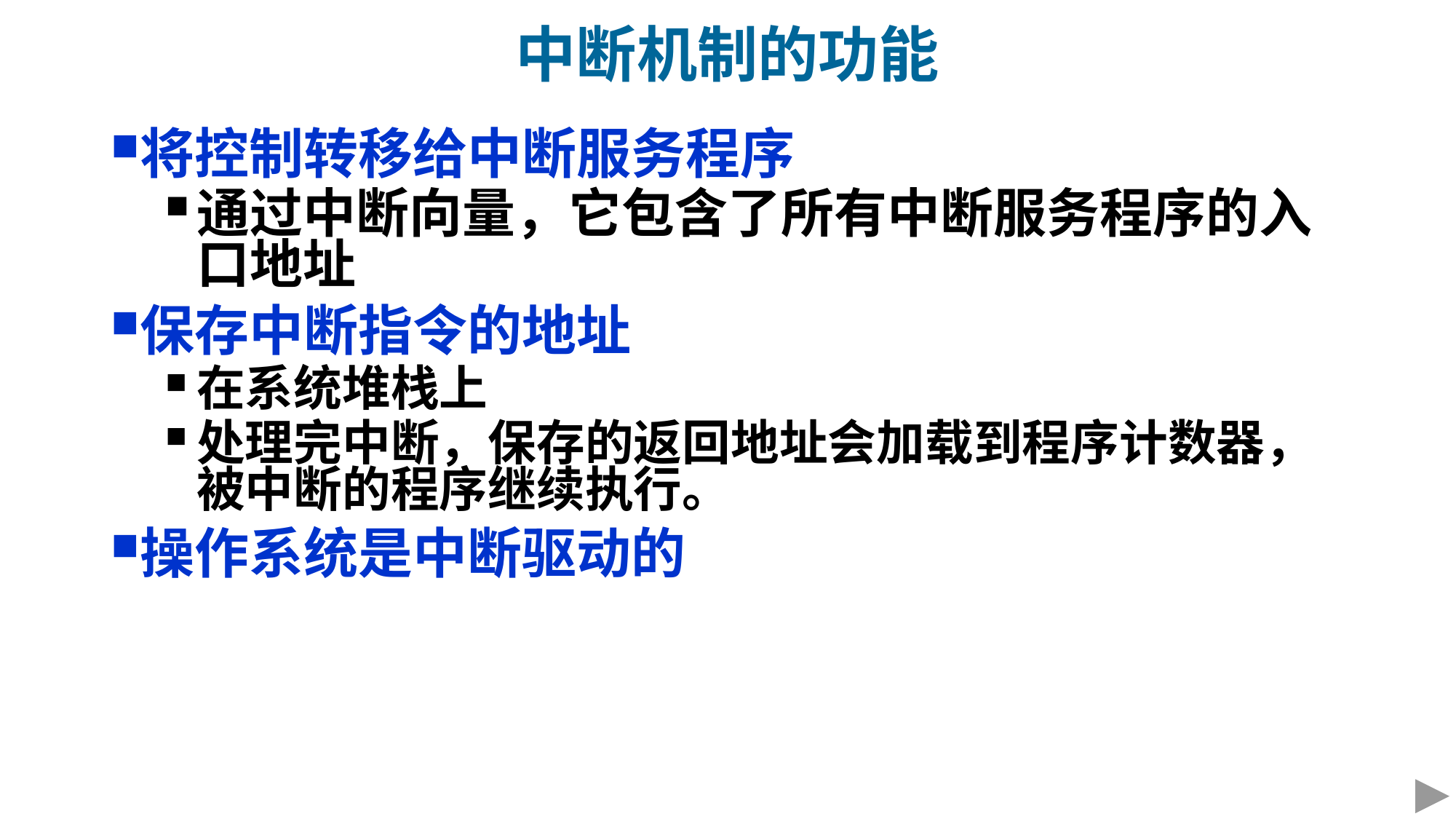

中断机制的功能
将控制转移给中断服务程序
通过中断向量，它包含了所有中断服务程序的入口地址
保存中断指令的地址
在系统堆栈上
处理完中断，保存的返回地址会加载到程序计数器，被中断的程序继续执行。
操作系统是中断驱动的